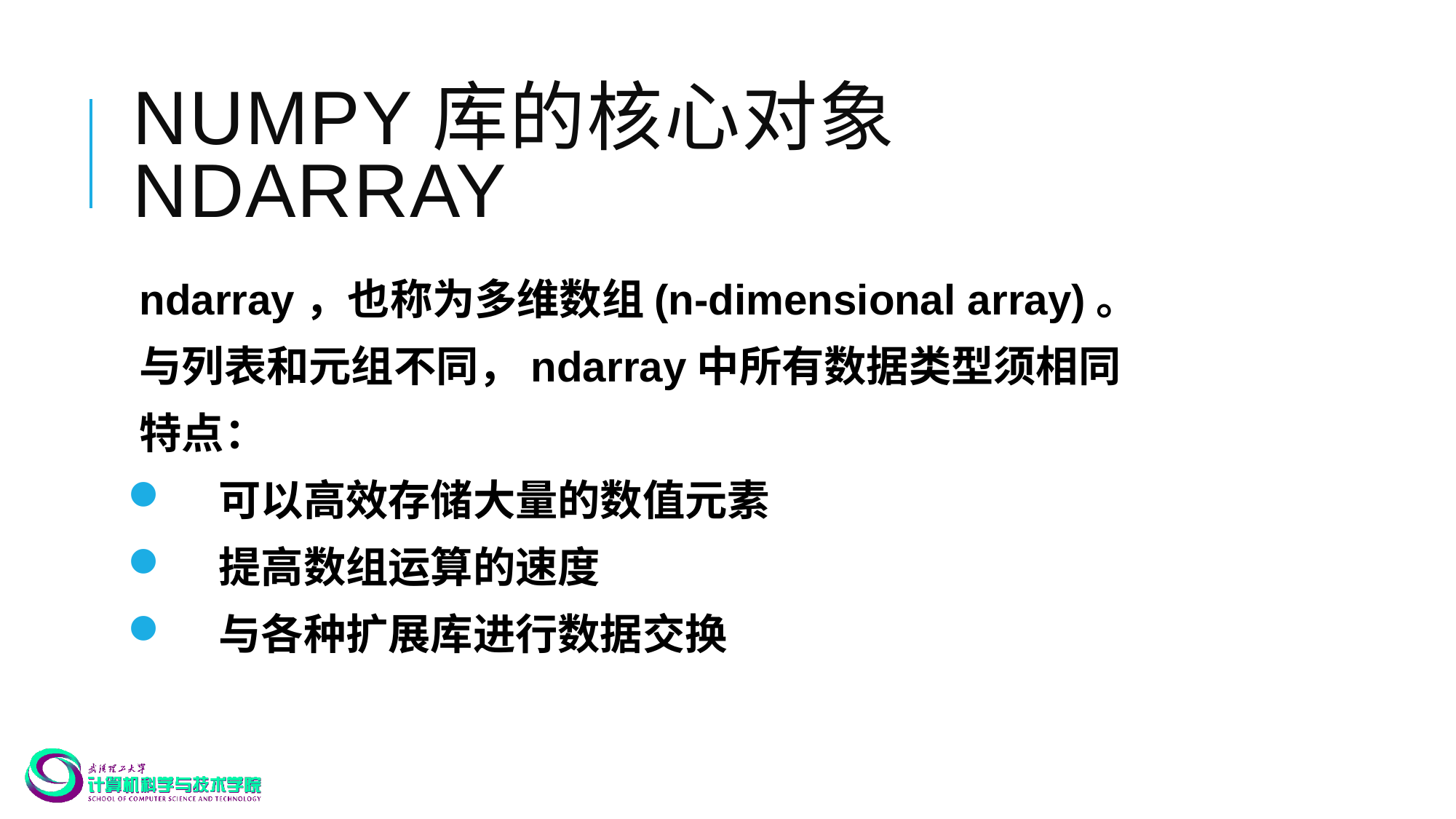

# NumPy库的核心对象ndarray
ndarray，也称为多维数组(n-dimensional array)。
与列表和元组不同，ndarray中所有数据类型须相同
特点：
    可以高效存储大量的数值元素
    提高数组运算的速度
    与各种扩展库进行数据交换